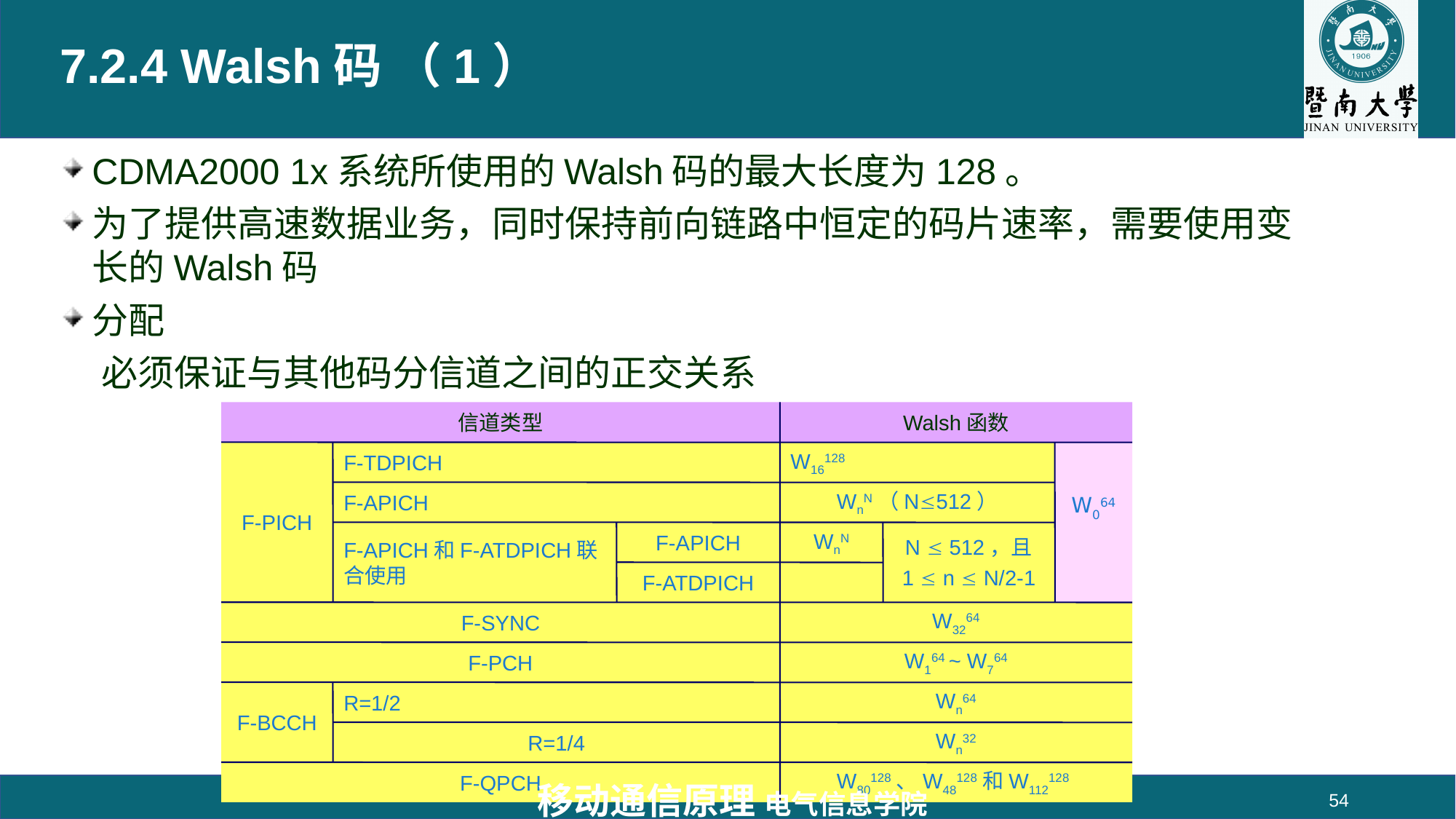

# 7.2.4 Walsh码 （1）
CDMA2000 1x系统所使用的Walsh码的最大长度为128。
为了提供高速数据业务，同时保持前向链路中恒定的码片速率，需要使用变长的Walsh码
分配
    必须保证与其他码分信道之间的正交关系
信道类型

Walsh函数

F-PICH

F-TDPICH

W16128
W064

F-APICH

WnN（N≤512）
F-APICH和F-ATDPICH联合使用

F-APICH

WnN
N ≤ 512，且
1 ≤ n ≤ N/2-1

F-ATDPICH

F-SYNC

W3264

F-PCH

W164 ~ W764

F-BCCH

R=1/2

Wn64

R=1/4

Wn32

F-QPCH

W80128、W48128和W112128

移动通信原理 电气信息学院
54